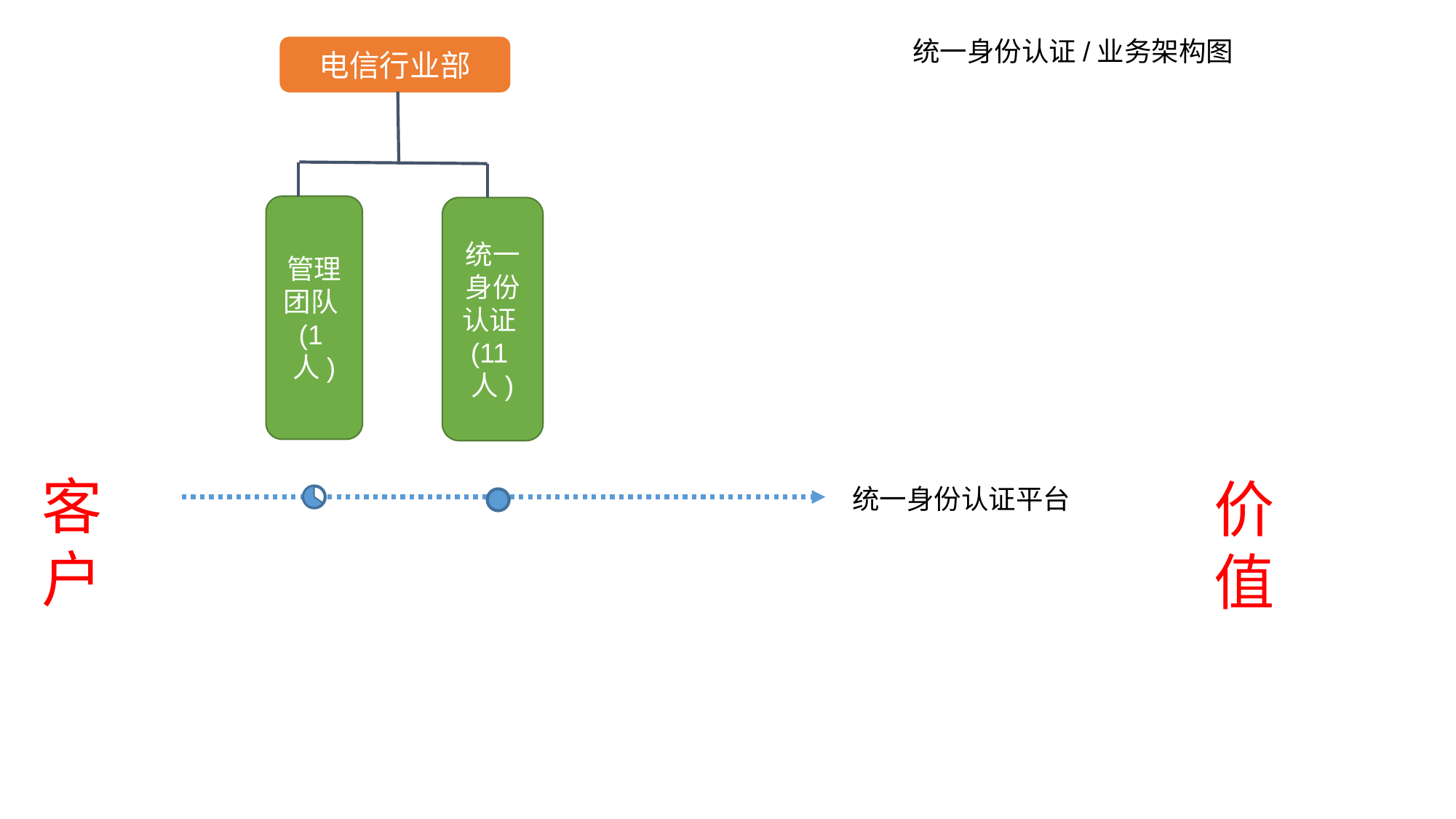

统一身份认证/业务架构图
电信行业部
管理团队(1人)
统一身份认证(11人)
客
户
价
值
统一身份认证平台